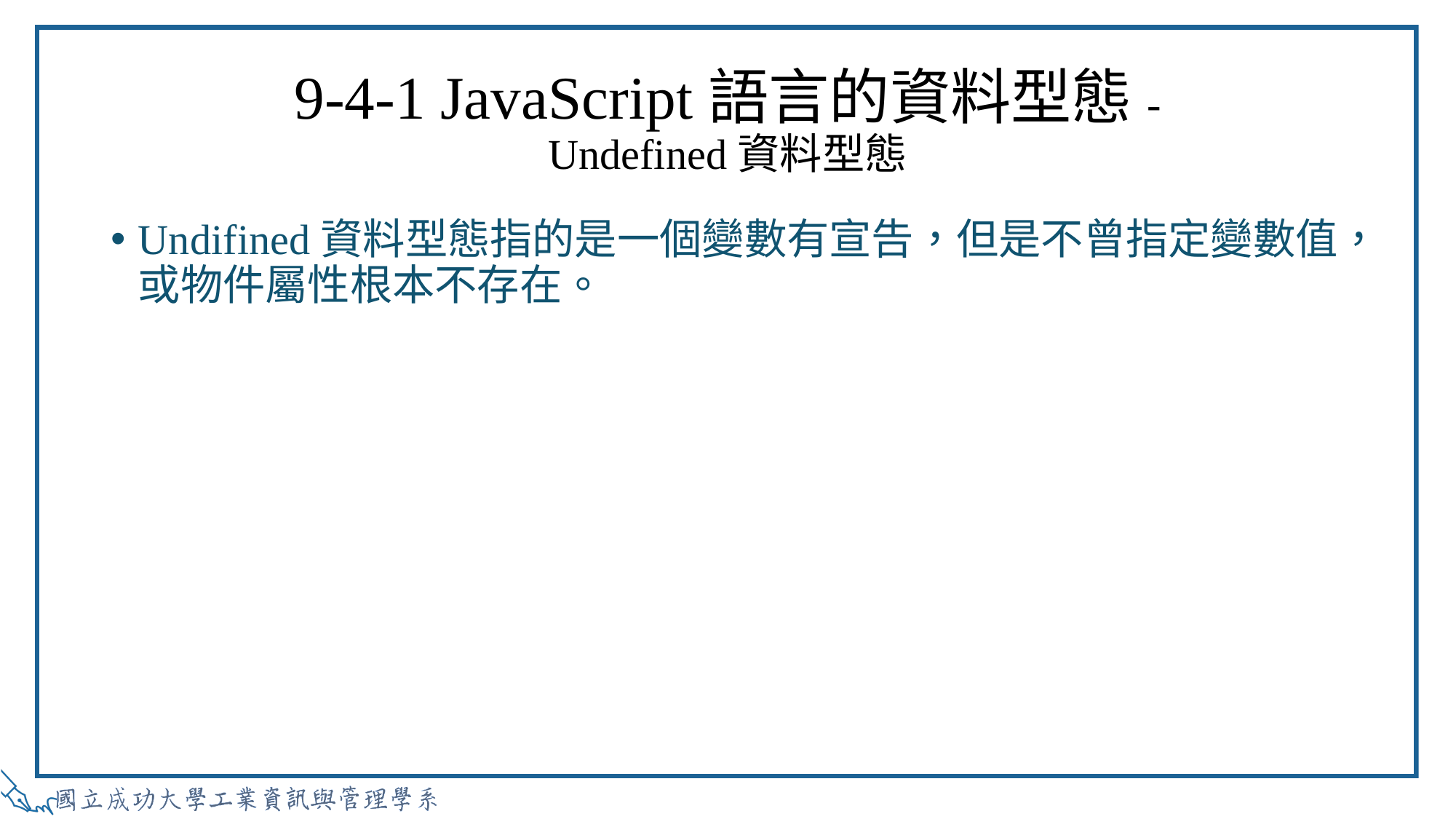

# 9-4-1 JavaScript語言的資料型態- Undefined資料型態
Undifined資料型態指的是一個變數有宣告，但是不曾指定變數值，或物件屬性根本不存在。